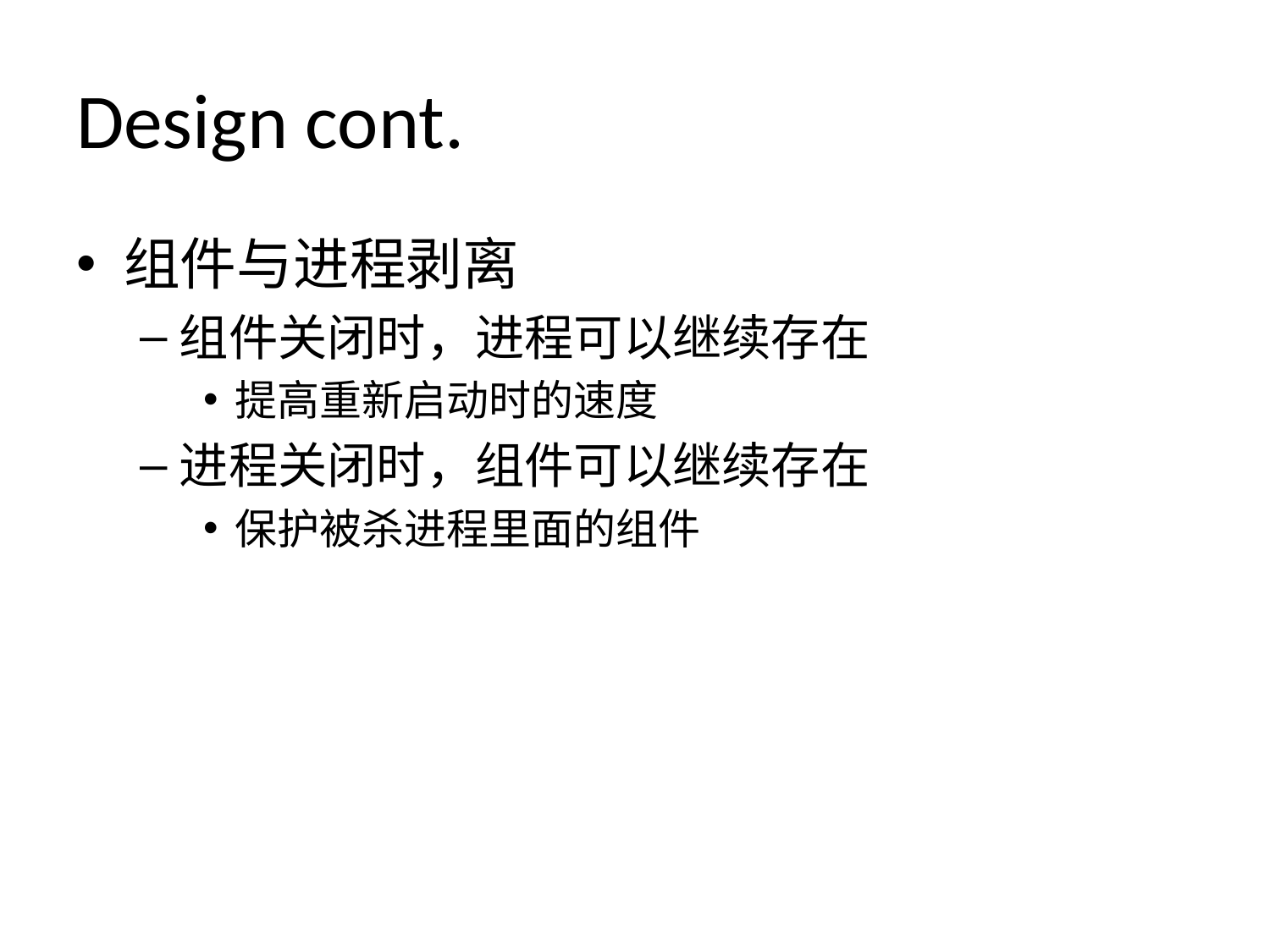

# Design cont.
组件与进程剥离
组件关闭时，进程可以继续存在
提高重新启动时的速度
进程关闭时，组件可以继续存在
保护被杀进程里面的组件